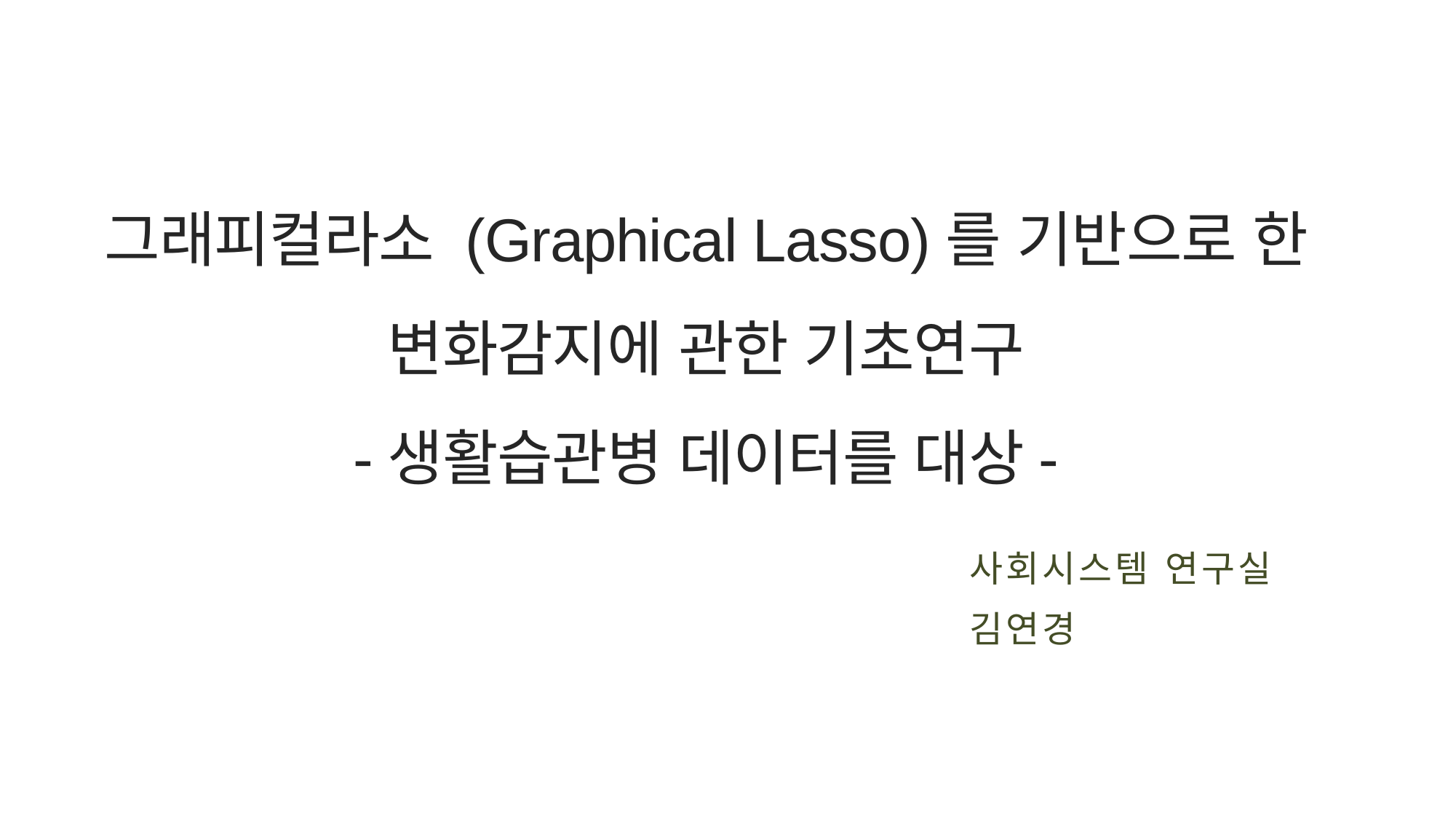

# 그래피컬라소 (Graphical Lasso)를 기반으로 한 변화감지에 관한 기초연구 -생활습관병 데이터를 대상-
사회시스템 연구실
김연경